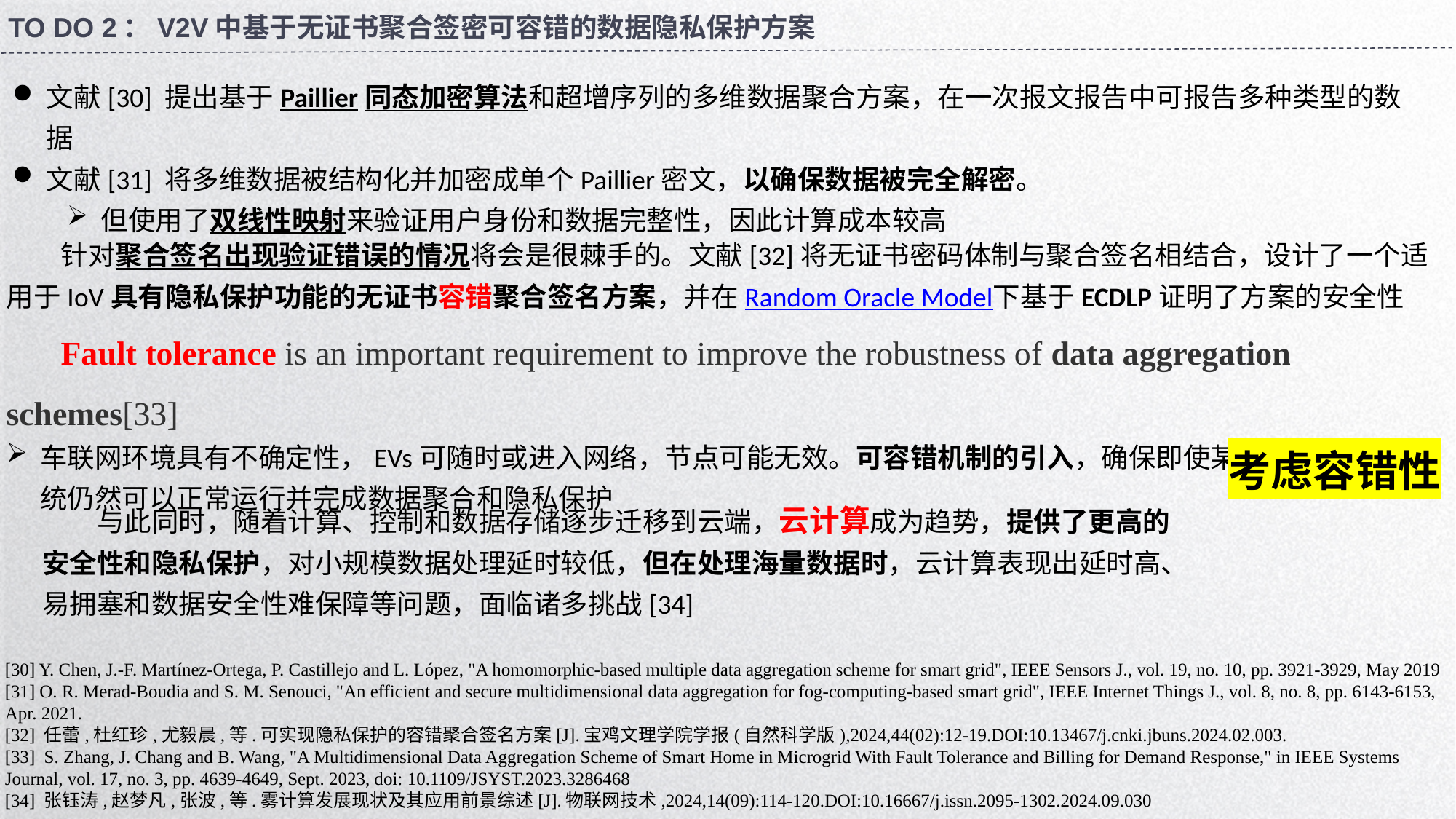

TO DO 2：V2V中基于无证书聚合签密可容错的数据隐私保护方案
文献[30] 提出基于Paillier同态加密算法和超增序列的多维数据聚合方案，在一次报文报告中可报告多种类型的数据
文献[31] 将多维数据被结构化并加密成单个Paillier密文，以确保数据被完全解密。
但使用了双线性映射来验证用户身份和数据完整性，因此计算成本较高
针对聚合签名出现验证错误的情况将会是很棘手的。文献[32]将无证书密码体制与聚合签名相结合，设计了一个适用于IoV具有隐私保护功能的无证书容错聚合签名方案，并在Random Oracle Model下基于ECDLP证明了方案的安全性
Fault tolerance is an important requirement to improve the robustness of data aggregation schemes[33]
车联网环境具有不确定性，EVs可随时或进入网络，节点可能无效。可容错机制的引入，确保即使某些数据无效，系统仍然可以正常运行并完成数据聚合和隐私保护

考虑容错性
与此同时，随着计算、控制和数据存储逐步迁移到云端，云计算成为趋势，提供了更高的安全性和隐私保护，对小规模数据处理延时较低，但在处理海量数据时，云计算表现出延时高、易拥塞和数据安全性难保障等问题，面临诸多挑战[34]
[30] Y. Chen, J.-F. Martínez-Ortega, P. Castillejo and L. López, "A homomorphic-based multiple data aggregation scheme for smart grid", IEEE Sensors J., vol. 19, no. 10, pp. 3921-3929, May 2019
[31] O. R. Merad-Boudia and S. M. Senouci, "An efficient and secure multidimensional data aggregation for fog-computing-based smart grid", IEEE Internet Things J., vol. 8, no. 8, pp. 6143-6153, Apr. 2021.
[32] 任蕾,杜红珍,尤毅晨,等.可实现隐私保护的容错聚合签名方案[J].宝鸡文理学院学报(自然科学版),2024,44(02):12-19.DOI:10.13467/j.cnki.jbuns.2024.02.003.
[33]  S. Zhang, J. Chang and B. Wang, "A Multidimensional Data Aggregation Scheme of Smart Home in Microgrid With Fault Tolerance and Billing for Demand Response," in IEEE Systems Journal, vol. 17, no. 3, pp. 4639-4649, Sept. 2023, doi: 10.1109/JSYST.2023.3286468
[34] 张钰涛,赵梦凡,张波,等.雾计算发展现状及其应用前景综述[J].物联网技术,2024,14(09):114-120.DOI:10.16667/j.issn.2095-1302.2024.09.030